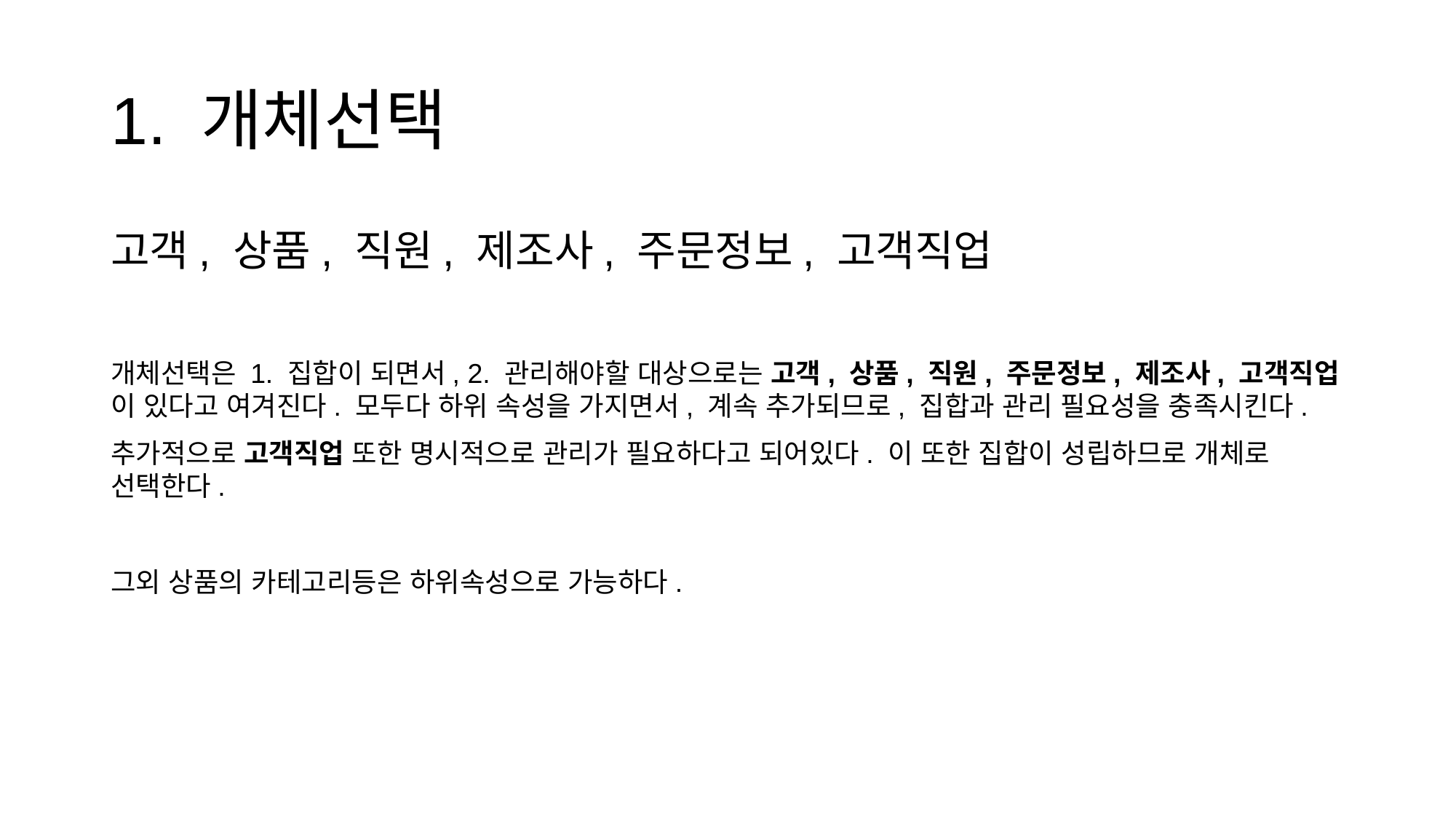

# 1. 개체선택
고객, 상품, 직원, 제조사, 주문정보, 고객직업

개체선택은 1. 집합이 되면서, 2. 관리해야할 대상으로는 고객, 상품, 직원, 주문정보, 제조사, 고객직업 이 있다고 여겨진다. 모두다 하위 속성을 가지면서, 계속 추가되므로, 집합과 관리 필요성을 충족시킨다.
추가적으로 고객직업 또한 명시적으로 관리가 필요하다고 되어있다. 이 또한 집합이 성립하므로 개체로 선택한다.

그외 상품의 카테고리등은 하위속성으로 가능하다.